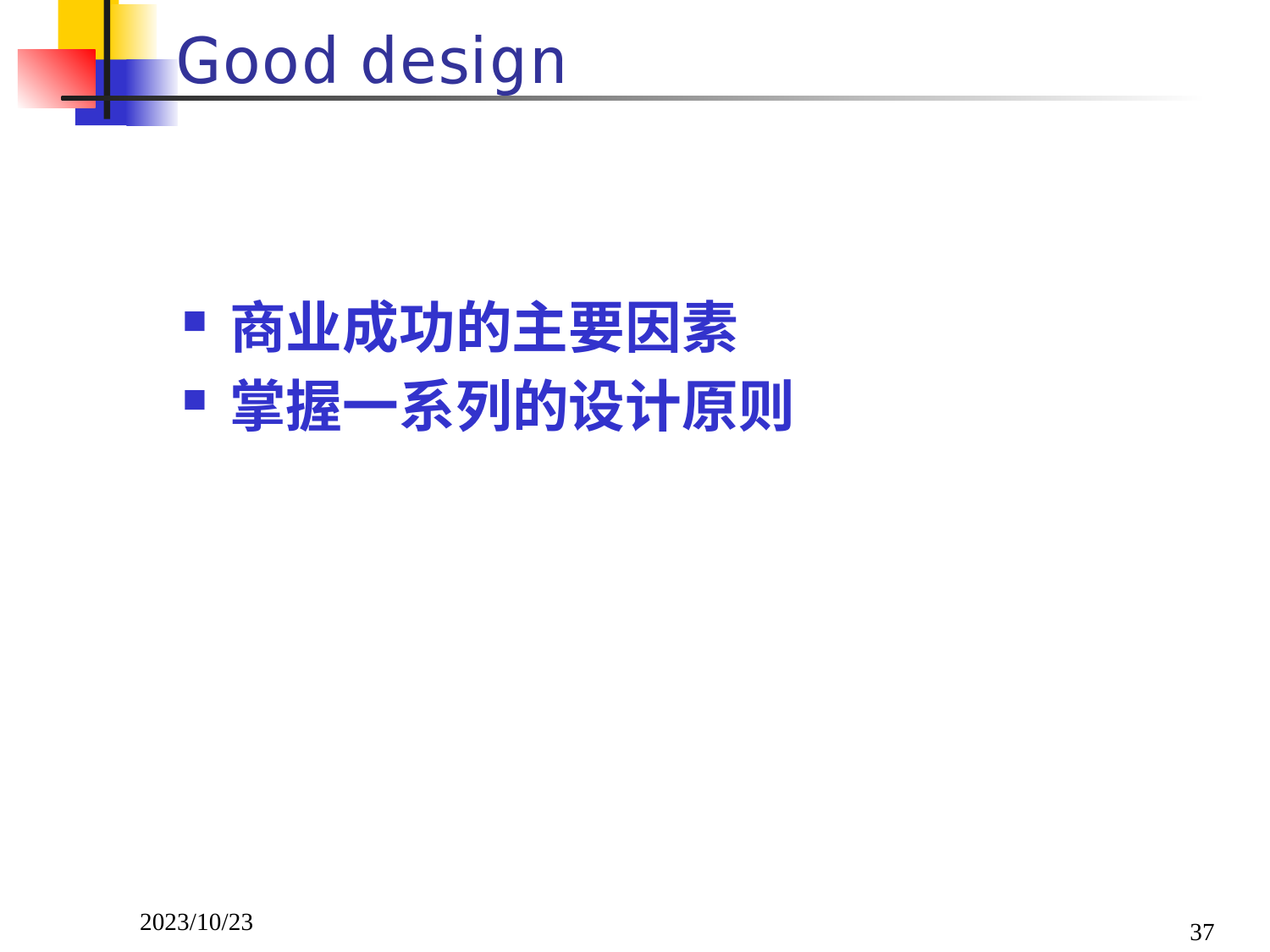

# Good design
商业成功的主要因素
掌握一系列的设计原则

2023/10/23
37